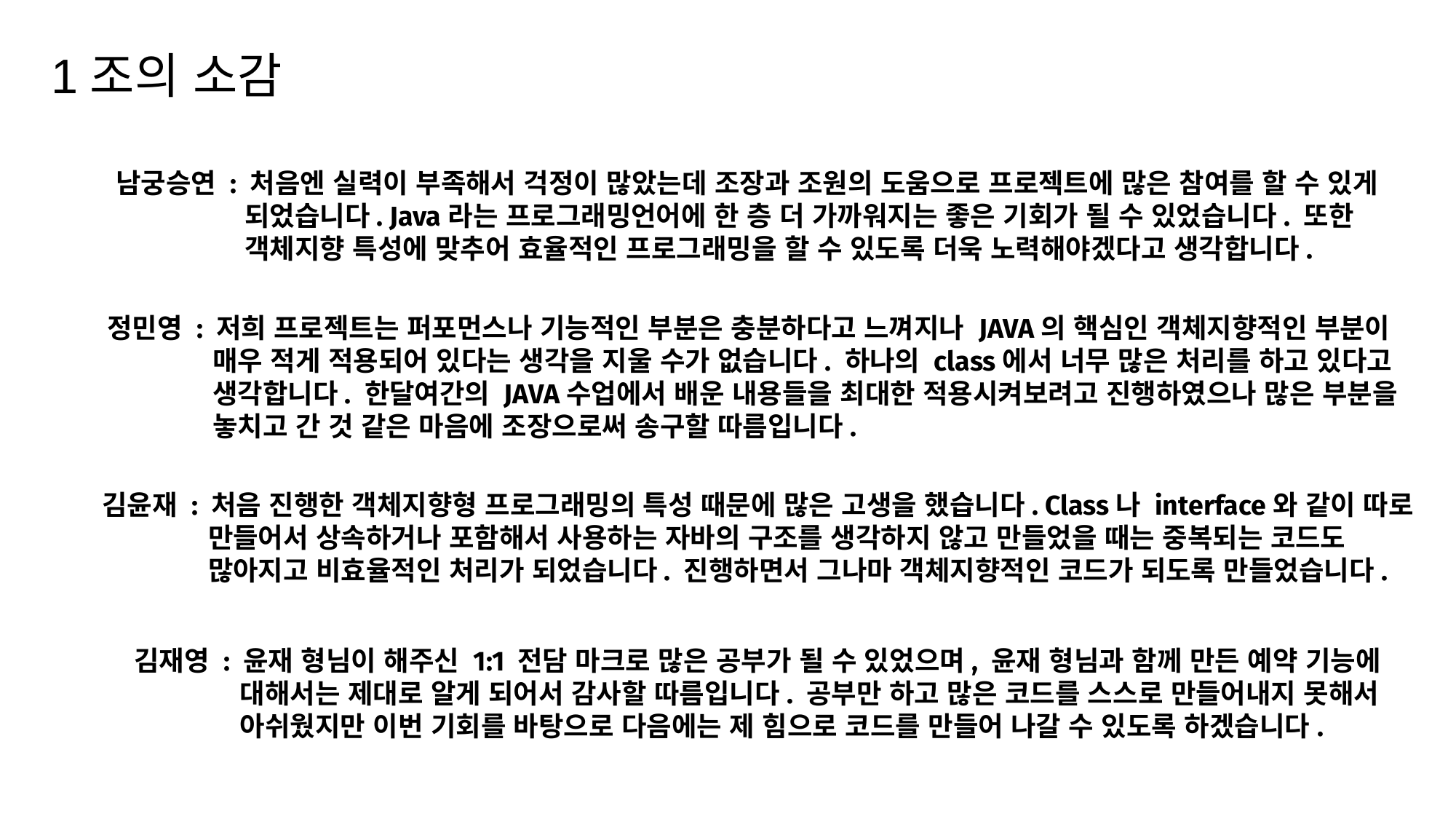

# 1조의 소감
남궁승연 : 처음엔 실력이 부족해서 걱정이 많았는데 조장과 조원의 도움으로 프로젝트에 많은 참여를 할 수 있게
                되었습니다. Java라는 프로그래밍언어에 한 층 더 가까워지는 좋은 기회가 될 수 있었습니다. 또한
                객체지향 특성에 맞추어 효율적인 프로그래밍을 할 수 있도록 더욱 노력해야겠다고 생각합니다.
정민영 : 저희 프로젝트는 퍼포먼스나 기능적인 부분은 충분하다고 느껴지나 JAVA의 핵심인 객체지향적인 부분이
             매우 적게 적용되어 있다는 생각을 지울 수가 없습니다. 하나의 class에서 너무 많은 처리를 하고 있다고
             생각합니다. 한달여간의 JAVA수업에서 배운 내용들을 최대한 적용시켜보려고 진행하였으나 많은 부분을
             놓치고 간 것 같은 마음에 조장으로써 송구할 따름입니다.
김윤재 : 처음 진행한 객체지향형 프로그래밍의 특성 때문에 많은 고생을 했습니다. Class나 interface와 같이 따로
             만들어서 상속하거나 포함해서 사용하는 자바의 구조를 생각하지 않고 만들었을 때는 중복되는 코드도
             많아지고 비효율적인 처리가 되었습니다. 진행하면서 그나마 객체지향적인 코드가 되도록 만들었습니다.
김재영 : 윤재 형님이 해주신 1:1 전담 마크로 많은 공부가 될 수 있었으며, 윤재 형님과 함께 만든 예약 기능에
             대해서는 제대로 알게 되어서 감사할 따름입니다. 공부만 하고 많은 코드를 스스로 만들어내지 못해서
             아쉬웠지만 이번 기회를 바탕으로 다음에는 제 힘으로 코드를 만들어 나갈 수 있도록 하겠습니다.